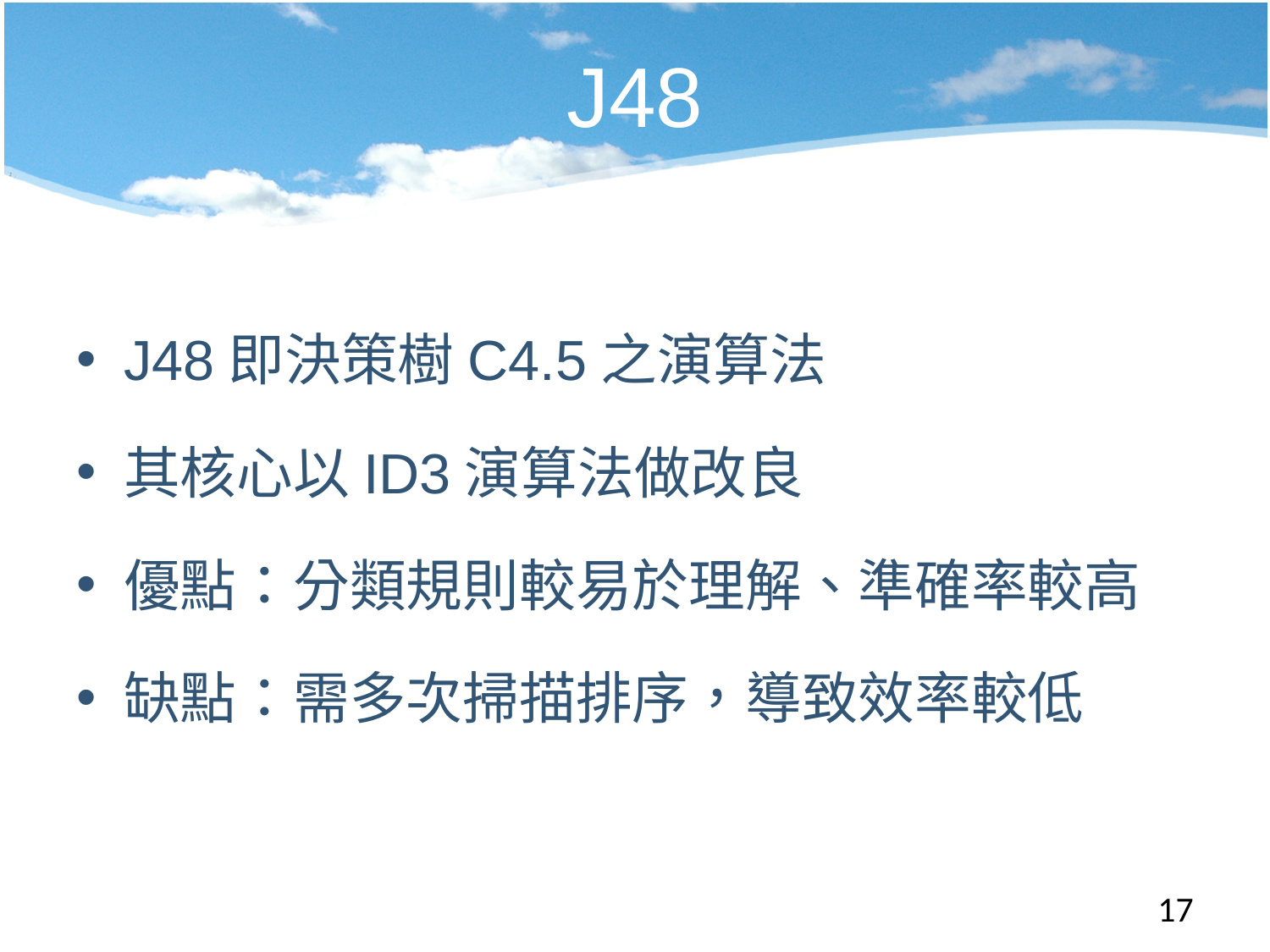

# J48
J48即決策樹C4.5之演算法
其核心以ID3演算法做改良
優點：分類規則較易於理解、準確率較高
缺點：需多次掃描排序，導致效率較低
17